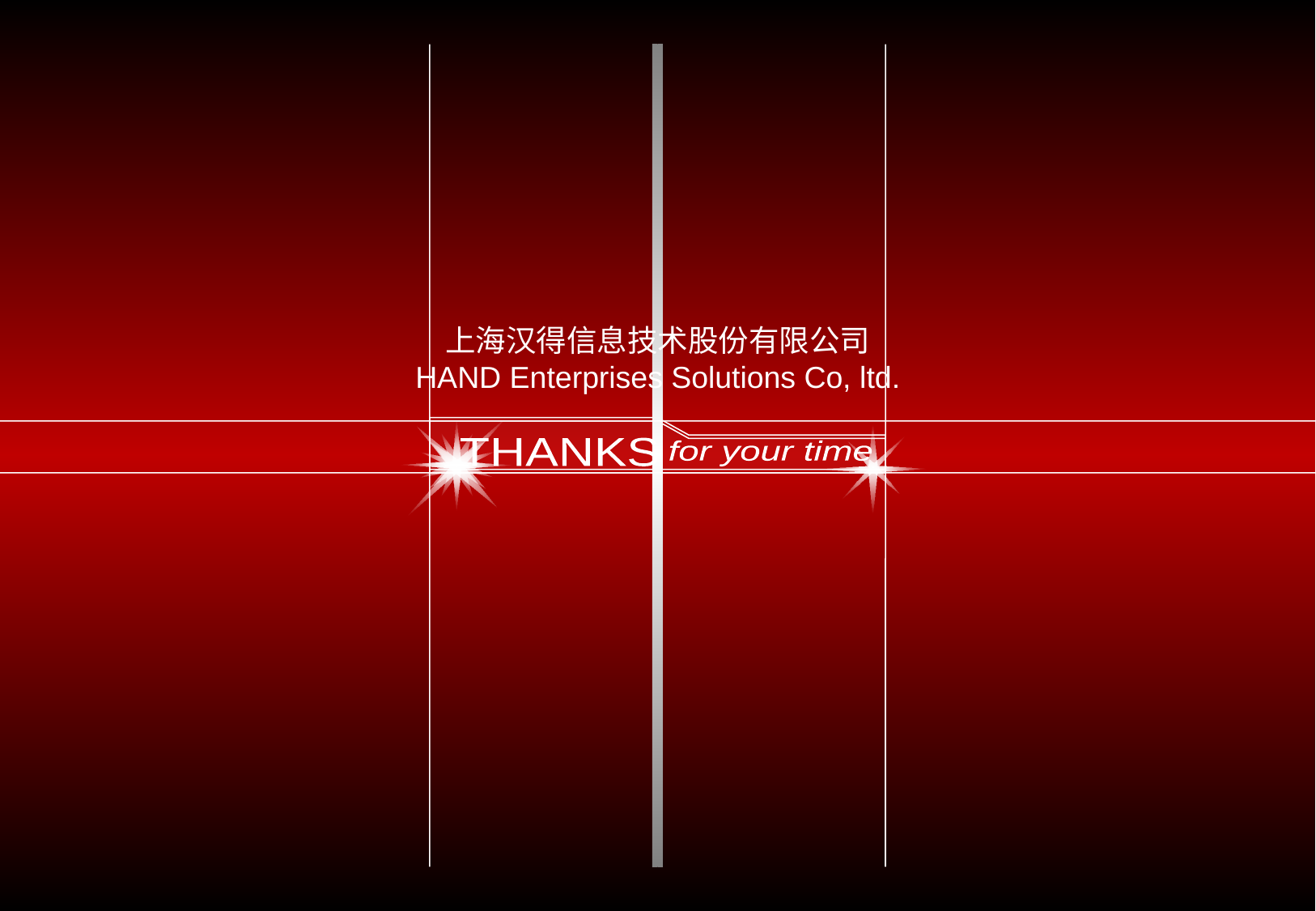

上海汉得信息技术股份有限公司
HAND Enterprises Solutions Co, ltd.

THANKS
for your time